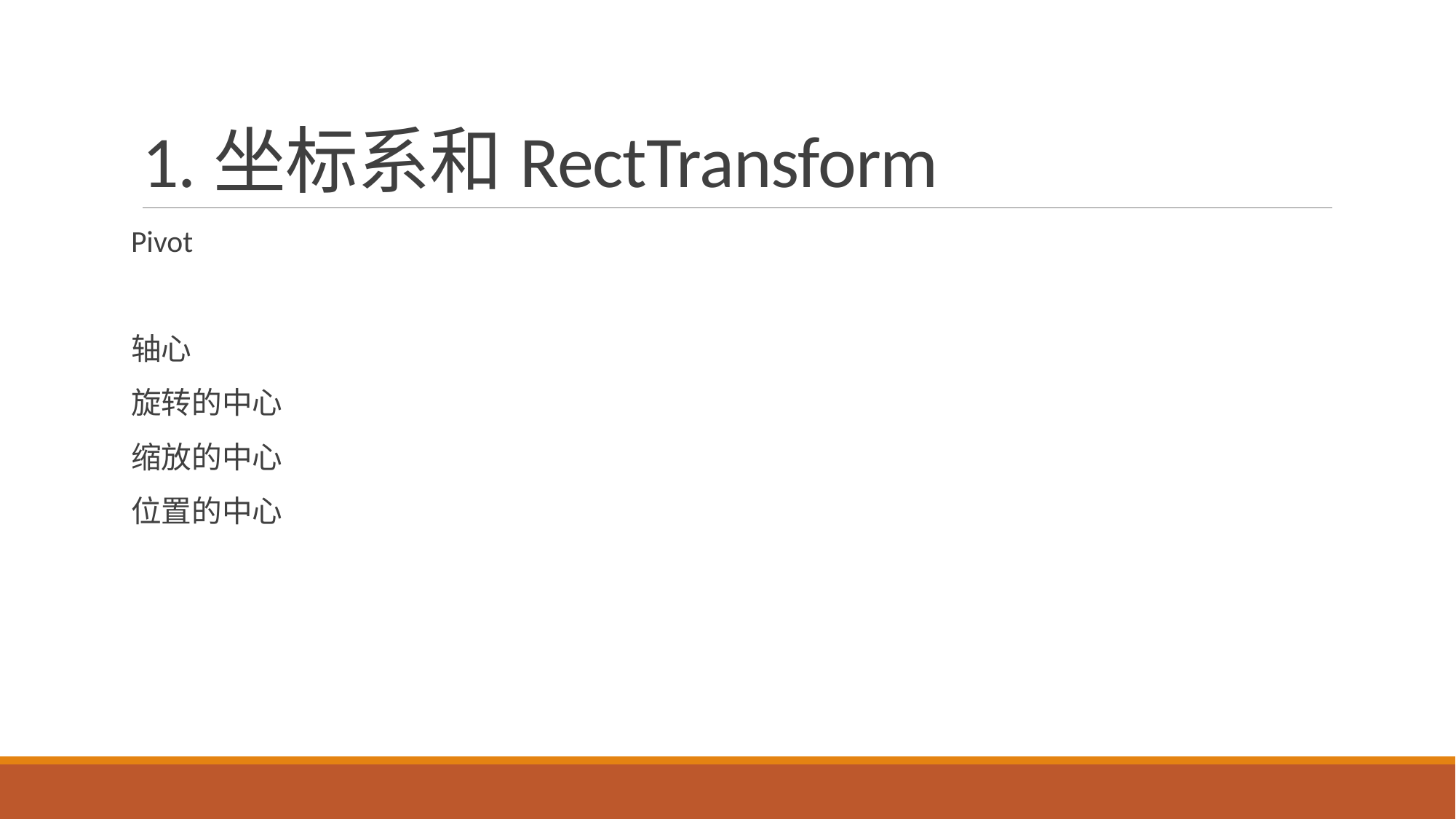

# 1.坐标系和RectTransform
Pivot

轴心
旋转的中心
缩放的中心
位置的中心